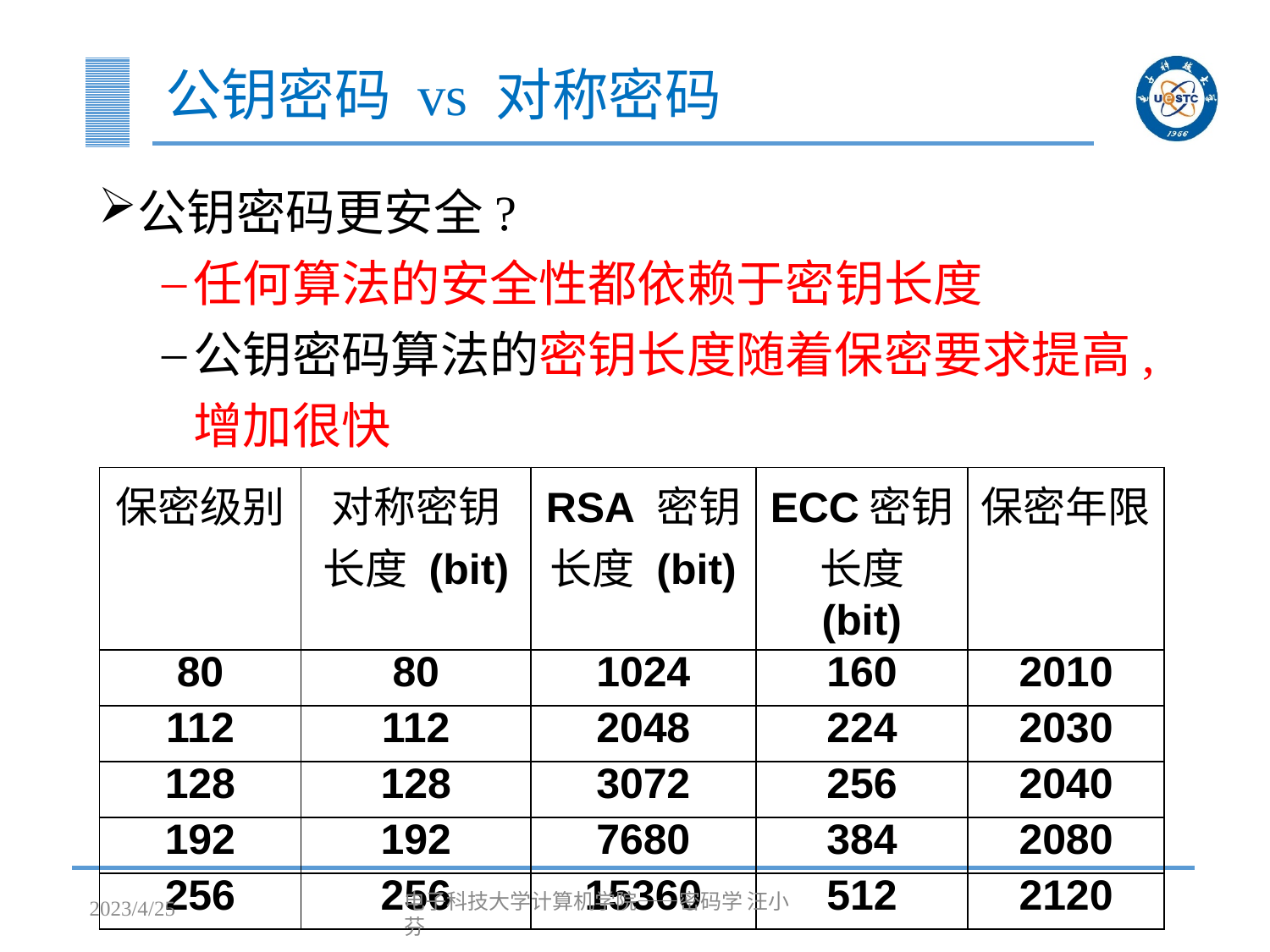

# 公钥密码 vs 对称密码
公钥密码更安全?
任何算法的安全性都依赖于密钥长度
公钥密码算法的密钥长度随着保密要求提高, 增加很快

| 保密级别 | 对称密钥长度 (bit) | RSA 密钥长度 (bit) | ECC密钥长度 (bit) | 保密年限 |
| --- | --- | --- | --- | --- |
| 80 | 80 | 1024 | 160 | 2010 |
| 112 | 112 | 2048 | 224 | 2030 |
| 128 | 128 | 3072 | 256 | 2040 |
| 192 | 192 | 7680 | 384 | 2080 |
| 256 | 256 | 15360 | 512 | 2120 |
2023/4/25
电子科技大学计算机学院——密码学 汪小芬